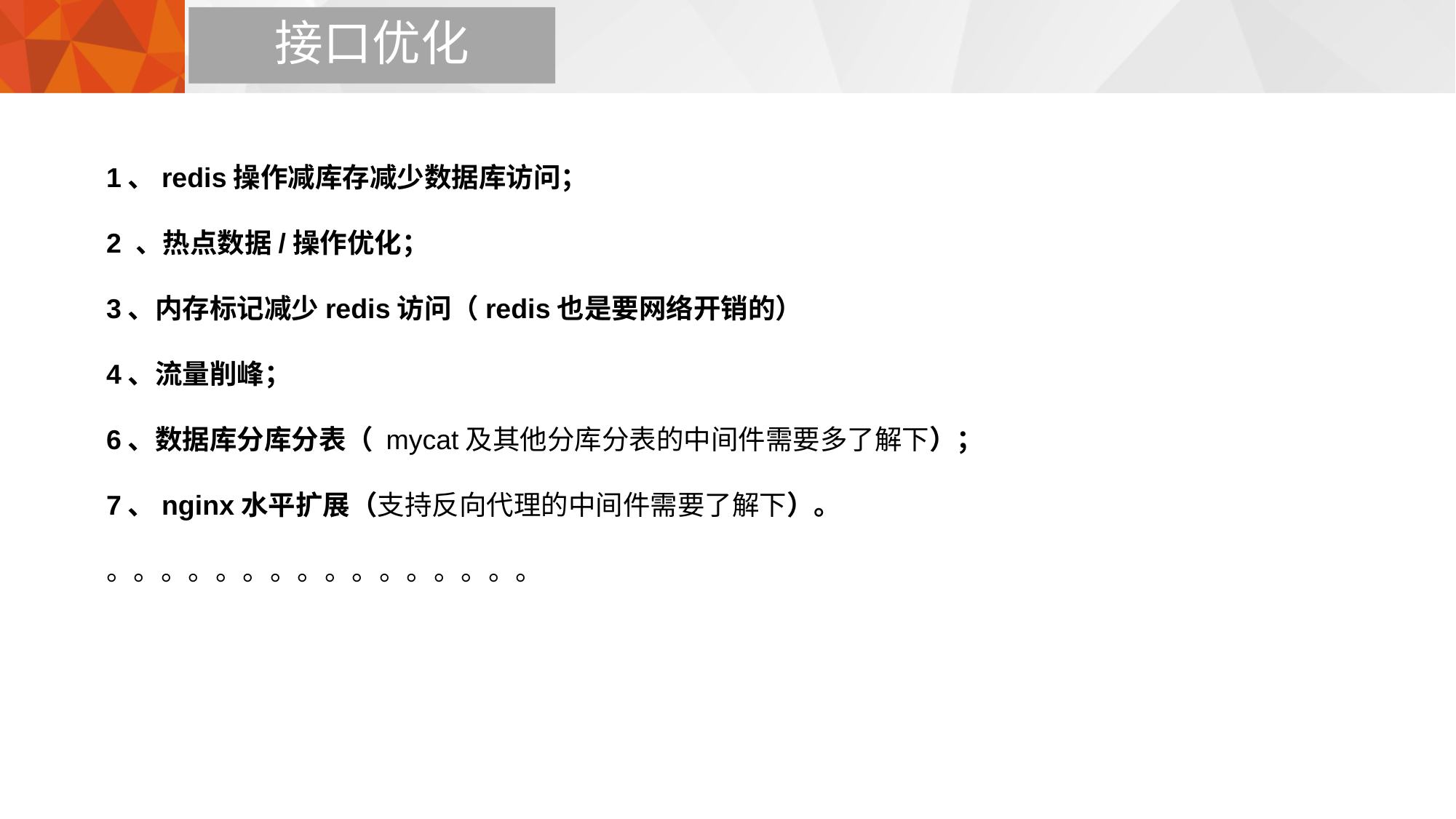

接口优化

1、redis操作减库存减少数据库访问；

2 、热点数据/操作优化；

3、内存标记减少redis访问（redis也是要网络开销的）

4、流量削峰；

6、数据库分库分表（ mycat及其他分库分表的中间件需要多了解下）；

7、nginx水平扩展（支持反向代理的中间件需要了解下）。

。。。。。。。。。。。。。。。。